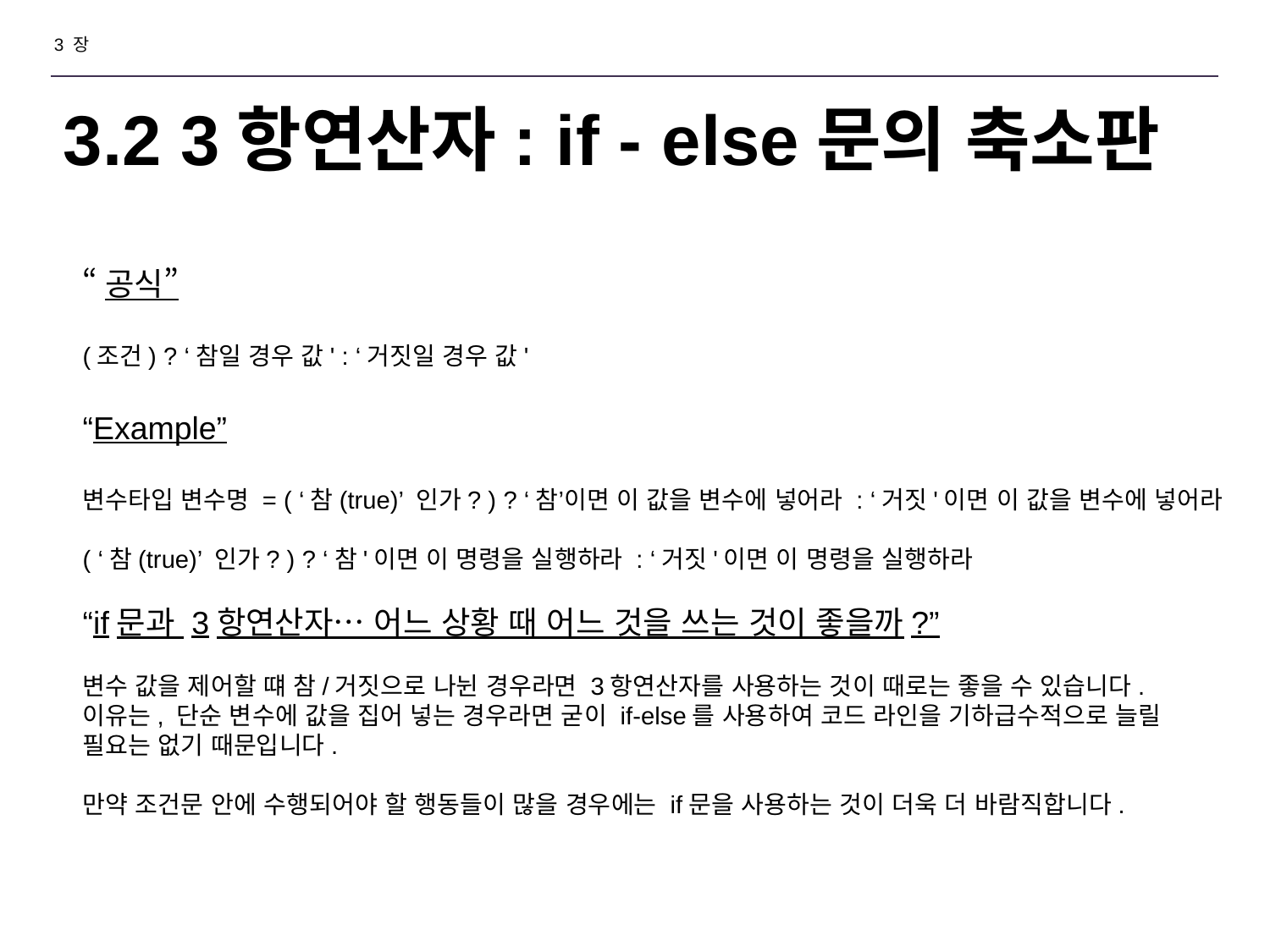

3 장
# 3.2 3항연산자: if - else문의 축소판

“공식”

(조건) ? ‘참일 경우 값' : ‘거짓일 경우 값'

“Example”

변수타입 변수명 = ( ‘참(true)’ 인가? ) ? ‘참’이면 이 값을 변수에 넣어라 : ‘거짓'이면 이 값을 변수에 넣어라

( ‘참(true)’ 인가? ) ? ‘참'이면 이 명령을 실행하라 : ‘거짓'이면 이 명령을 실행하라

“if문과 3항연산자… 어느 상황 때 어느 것을 쓰는 것이 좋을까?”

변수 값을 제어할 떄 참/거짓으로 나뉜 경우라면 3항연산자를 사용하는 것이 때로는 좋을 수 있습니다.
이유는, 단순 변수에 값을 집어 넣는 경우라면 굳이 if-else를 사용하여 코드 라인을 기하급수적으로 늘릴 필요는 없기 때문입니다.

만약 조건문 안에 수행되어야 할 행동들이 많을 경우에는 if문을 사용하는 것이 더욱 더 바람직합니다.